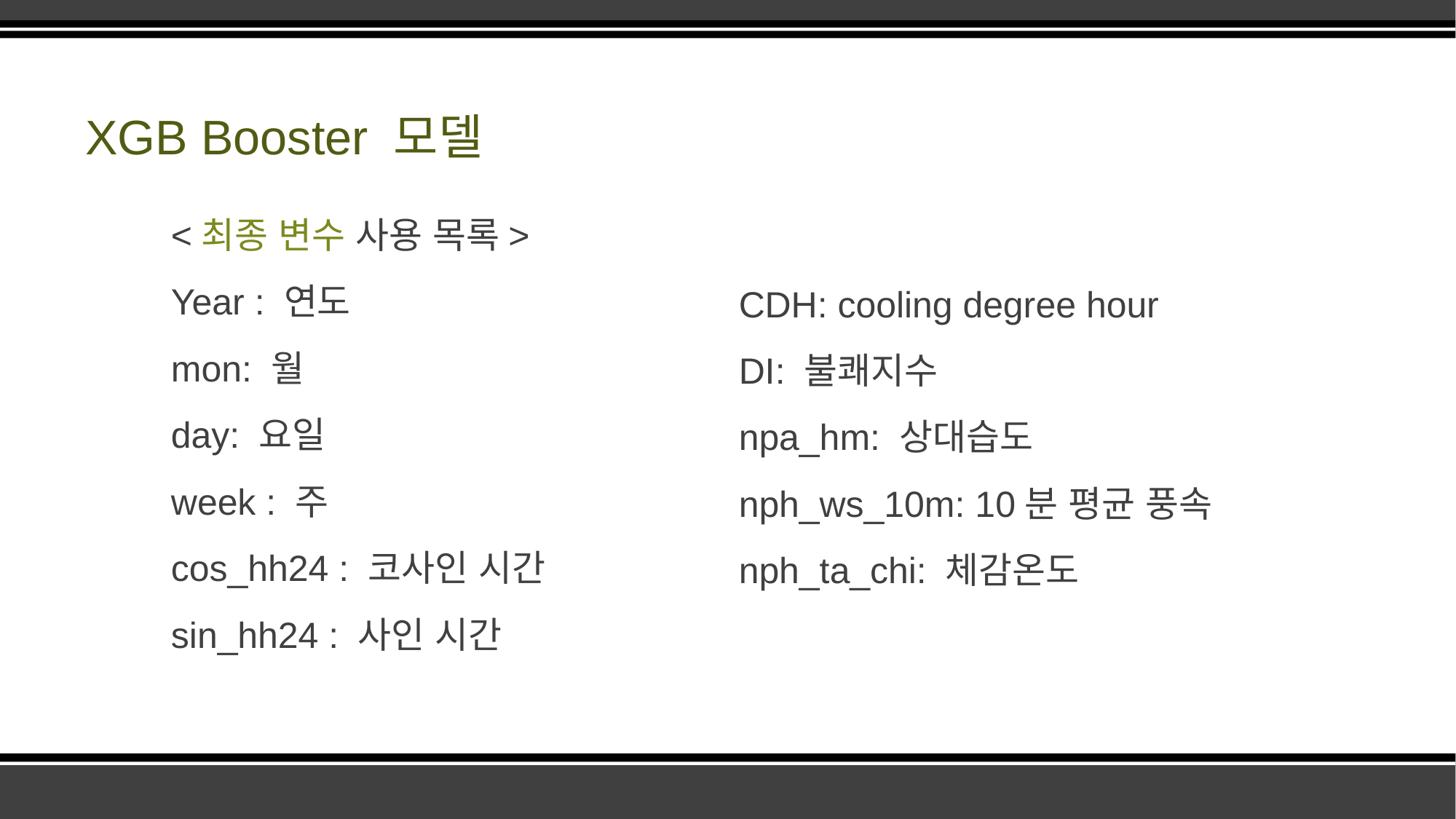

# XGB Booster 모델
<최종 변수 사용 목록>
Year : 연도
mon: 월
day: 요일
week : 주
cos_hh24 : 코사인 시간
sin_hh24 : 사인 시간

CDH: cooling degree hour
DI: 불쾌지수
npa_hm: 상대습도
nph_ws_10m: 10분 평균 풍속
nph_ta_chi: 체감온도